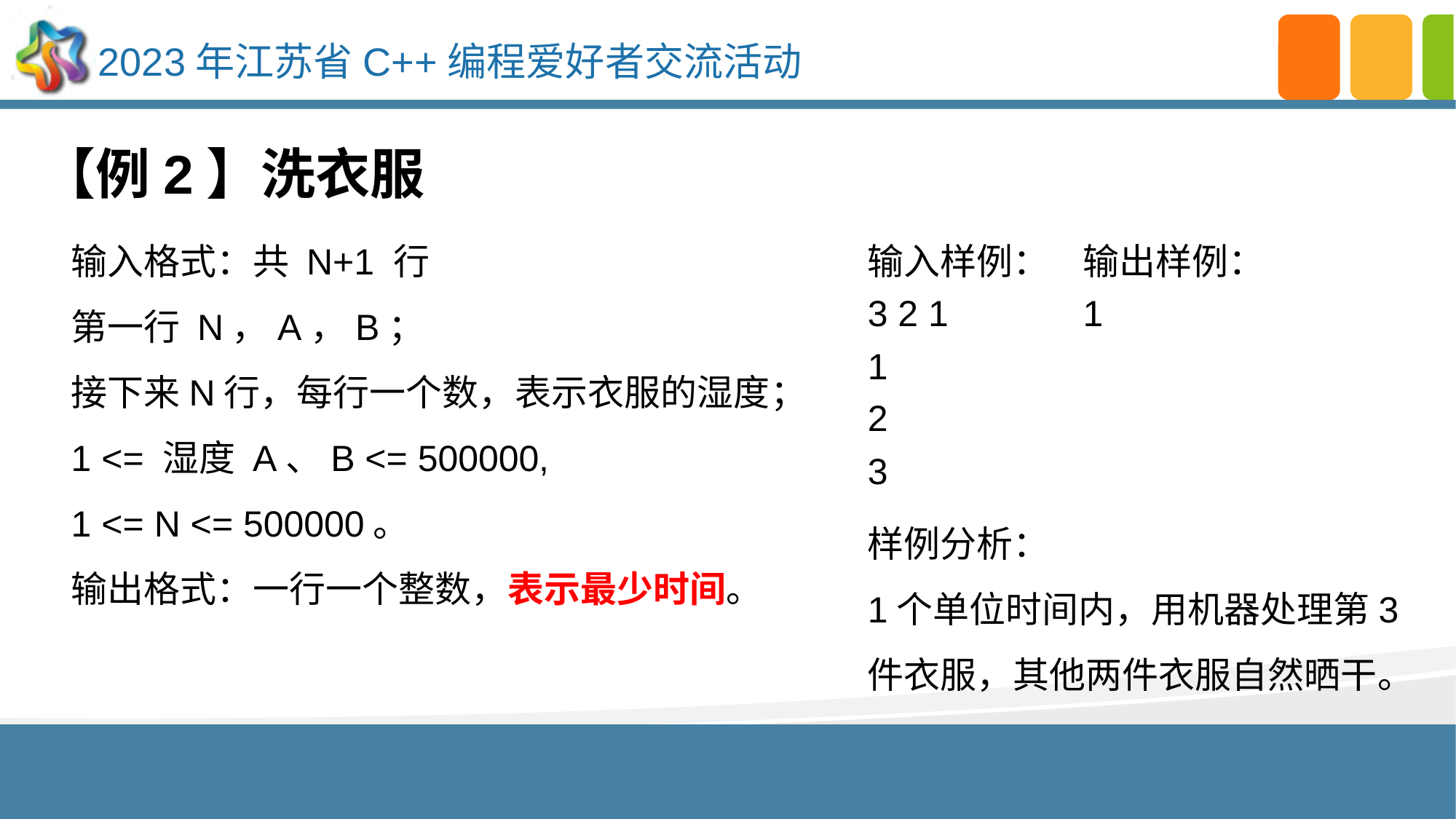

【例2】洗衣服
输入格式：共 N+1 行
第一行 N，A，B；
接下来N行，每行一个数，表示衣服的湿度；
1 <= 湿度 A、B <= 500000,
1 <= N <= 500000。
输出格式：一行一个整数，表示最少时间。
输入样例：
3 2 1
1
2
3

输出样例：
1
点击添加文本
点击添加文本
样例分析：
1个单位时间内，用机器处理第3件衣服，其他两件衣服自然晒干。
点击添加文本
点击添加文本